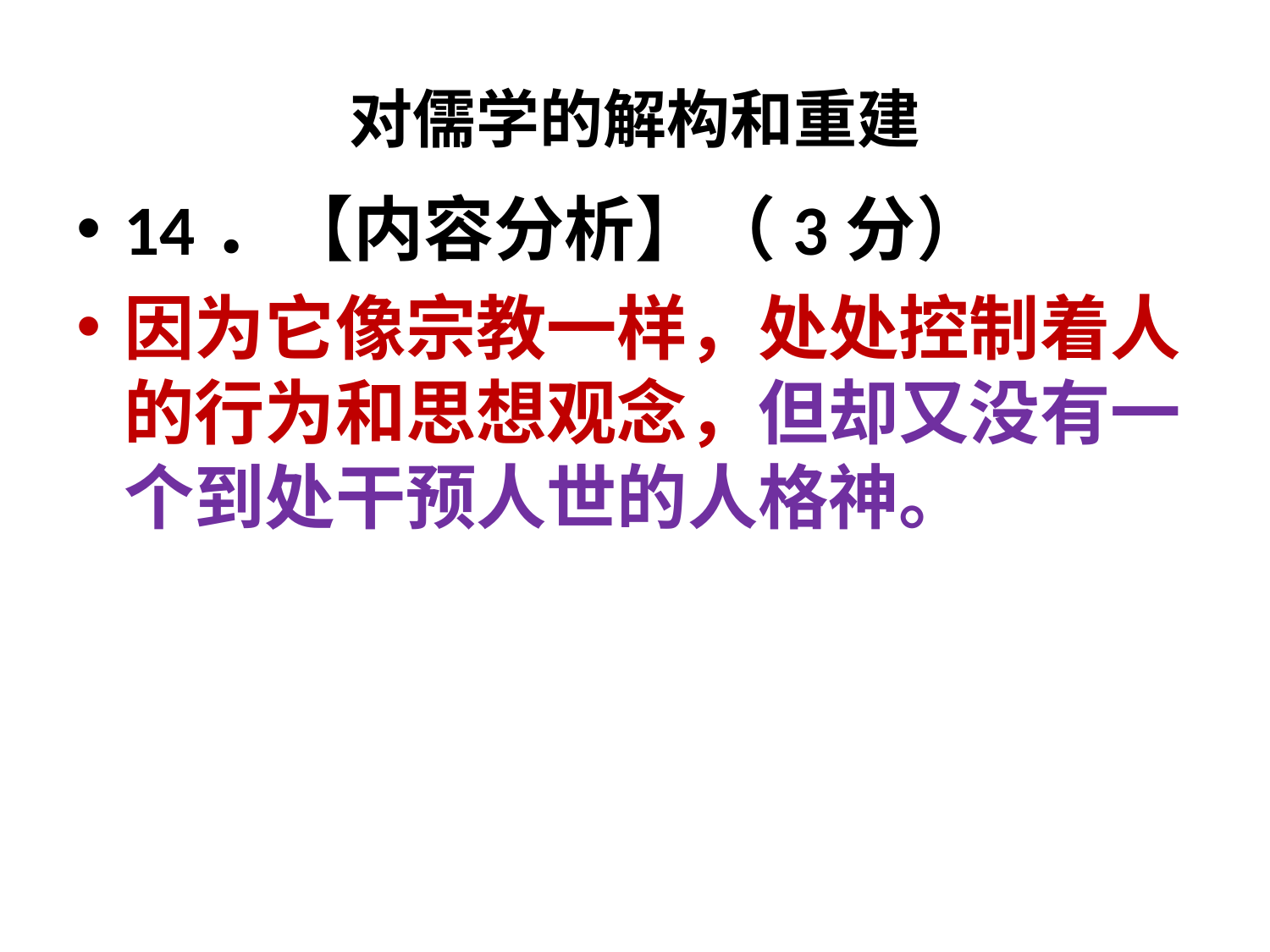

# 对儒学的解构和重建
14．【内容分析】（3分）
因为它像宗教一样，处处控制着人的行为和思想观念，但却又没有一个到处干预人世的人格神。